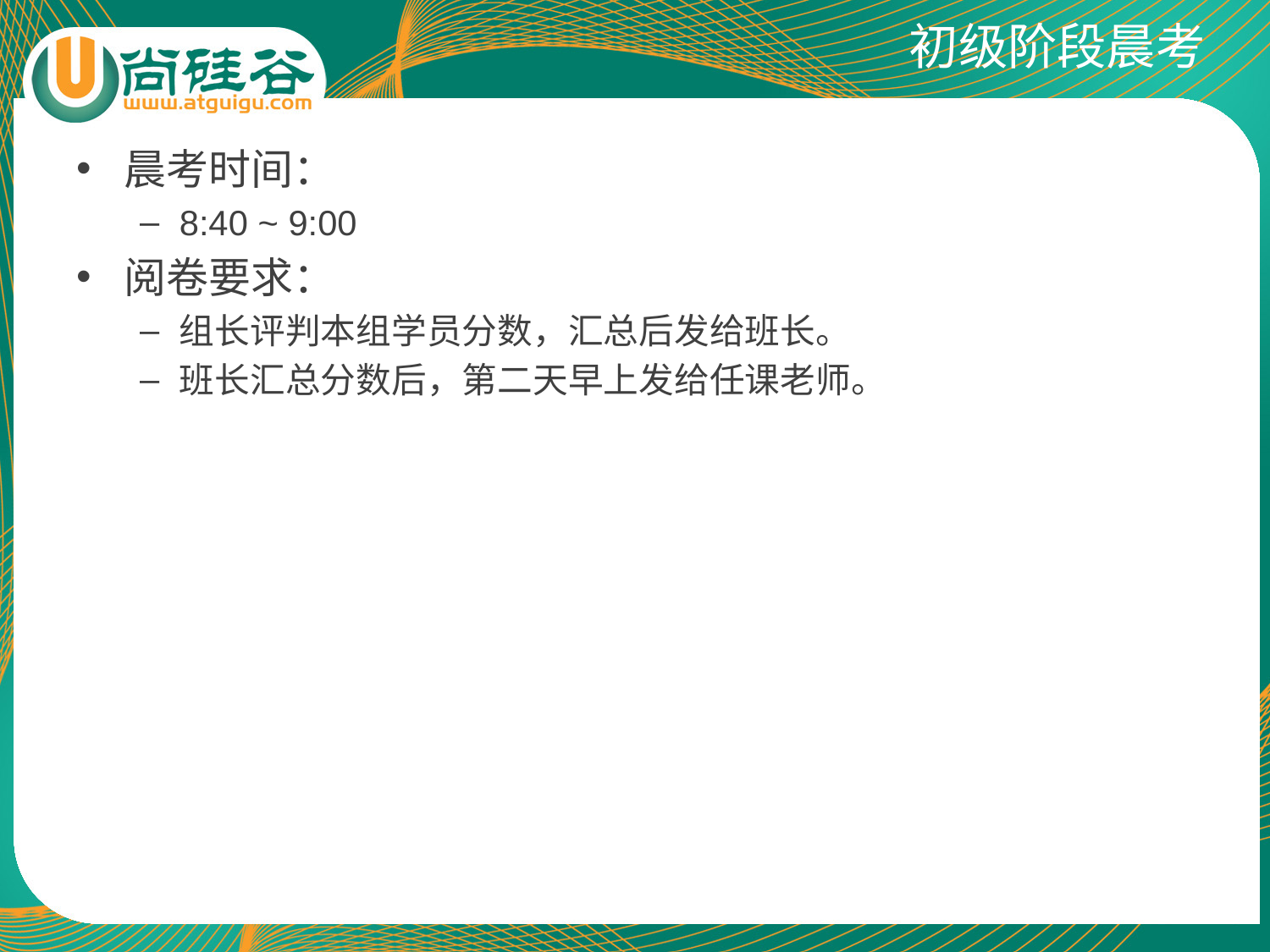

# 初级阶段晨考
晨考时间：
8:40 ~ 9:00
阅卷要求：
组长评判本组学员分数，汇总后发给班长。
班长汇总分数后，第二天早上发给任课老师。